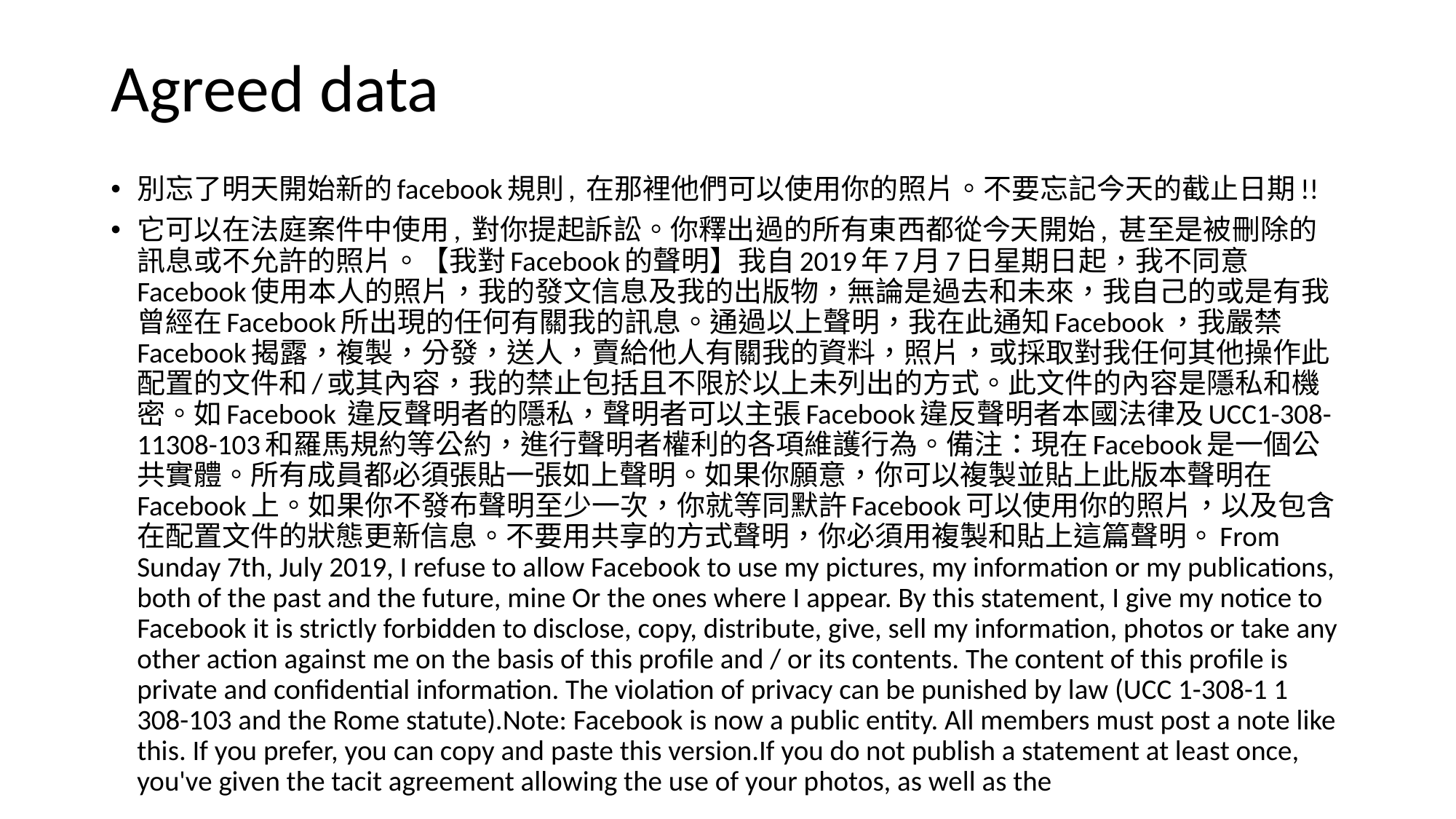

# Agreed data
別忘了明天開始新的facebook規則, 在那裡他們可以使用你的照片。不要忘記今天的截止日期!!
它可以在法庭案件中使用, 對你提起訴訟。你釋出過的所有東西都從今天開始, 甚至是被刪除的訊息或不允許的照片。【我對Facebook的聲明】我自2019年7月7日星期日起，我不同意Facebook使用本人的照片，我的發文信息及我的出版物，無論是過去和未來，我自己的或是有我曾經在Facebook所出現的任何有關我的訊息。通過以上聲明，我在此通知Facebook，我嚴禁Facebook揭露，複製，分發，送人，賣給他人有關我的資料，照片，或採取對我任何其他操作此配置的文件和/或其內容，我的禁止包括且不限於以上未列出的方式。此文件的內容是隱私和機密。如Facebook 違反聲明者的隱私，聲明者可以主張Facebook違反聲明者本國法律及UCC1-308-11308-103和羅馬規約等公約，進行聲明者權利的各項維護行為。備注：現在Facebook是一個公共實體。所有成員都必須張貼一張如上聲明。如果你願意，你可以複製並貼上此版本聲明在Facebook上。如果你不發布聲明至少一次，你就等同默許Facebook可以使用你的照片，以及包含在配置文件的狀態更新信息。不要用共享的方式聲明，你必須用複製和貼上這篇聲明。From Sunday 7th, July 2019, I refuse to allow Facebook to use my pictures, my information or my publications, both of the past and the future, mine Or the ones where I appear. By this statement, I give my notice to Facebook it is strictly forbidden to disclose, copy, distribute, give, sell my information, photos or take any other action against me on the basis of this profile and / or its contents. The content of this profile is private and confidential information. The violation of privacy can be punished by law (UCC 1-308-1 1 308-103 and the Rome statute).Note: Facebook is now a public entity. All members must post a note like this. If you prefer, you can copy and paste this version.If you do not publish a statement at least once, you've given the tacit agreement allowing the use of your photos, as well as the